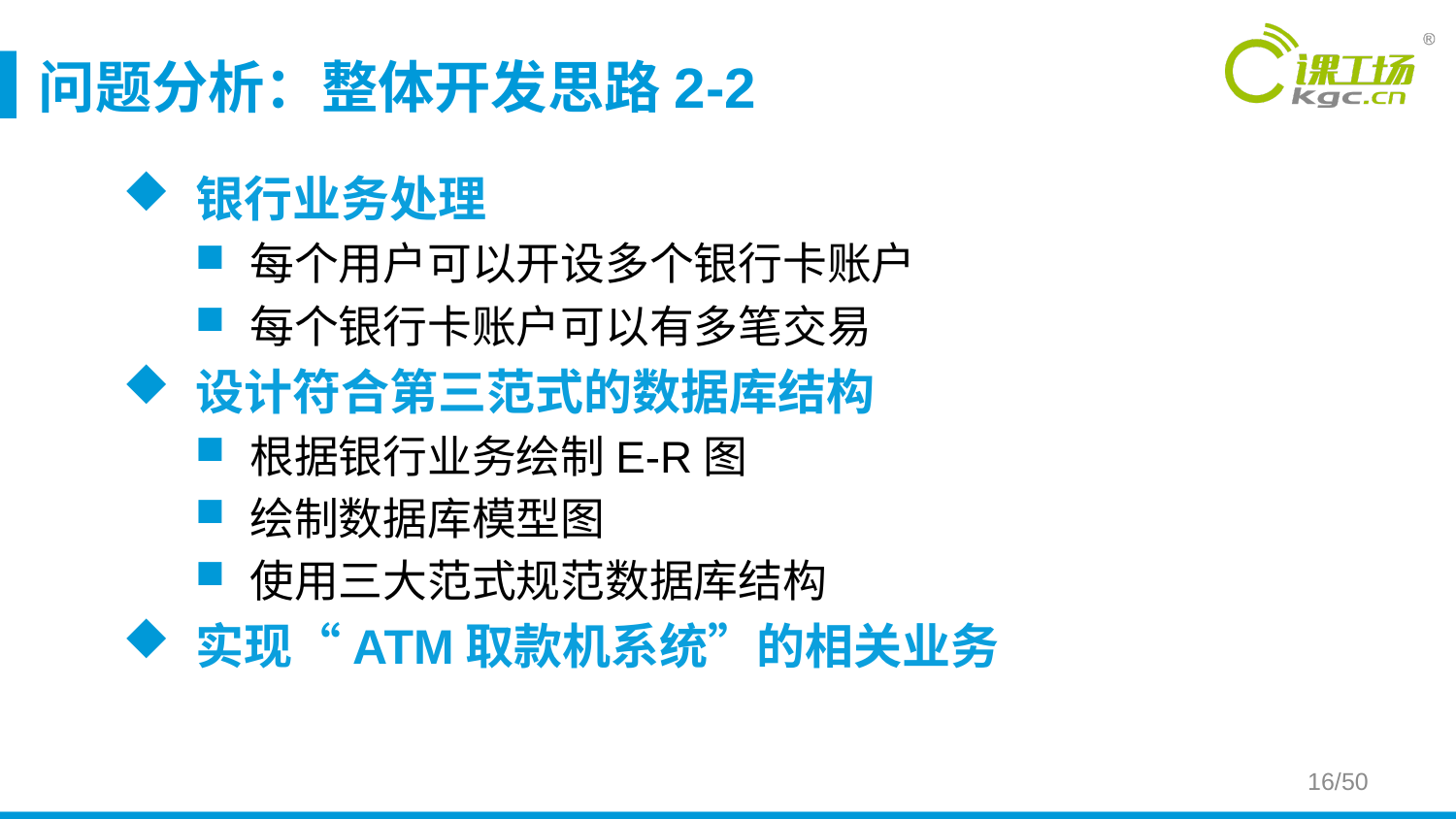

# 问题分析：整体开发思路2-2
银行业务处理
每个用户可以开设多个银行卡账户
每个银行卡账户可以有多笔交易
设计符合第三范式的数据库结构
根据银行业务绘制E-R图
绘制数据库模型图
使用三大范式规范数据库结构
实现“ATM取款机系统”的相关业务

16/50